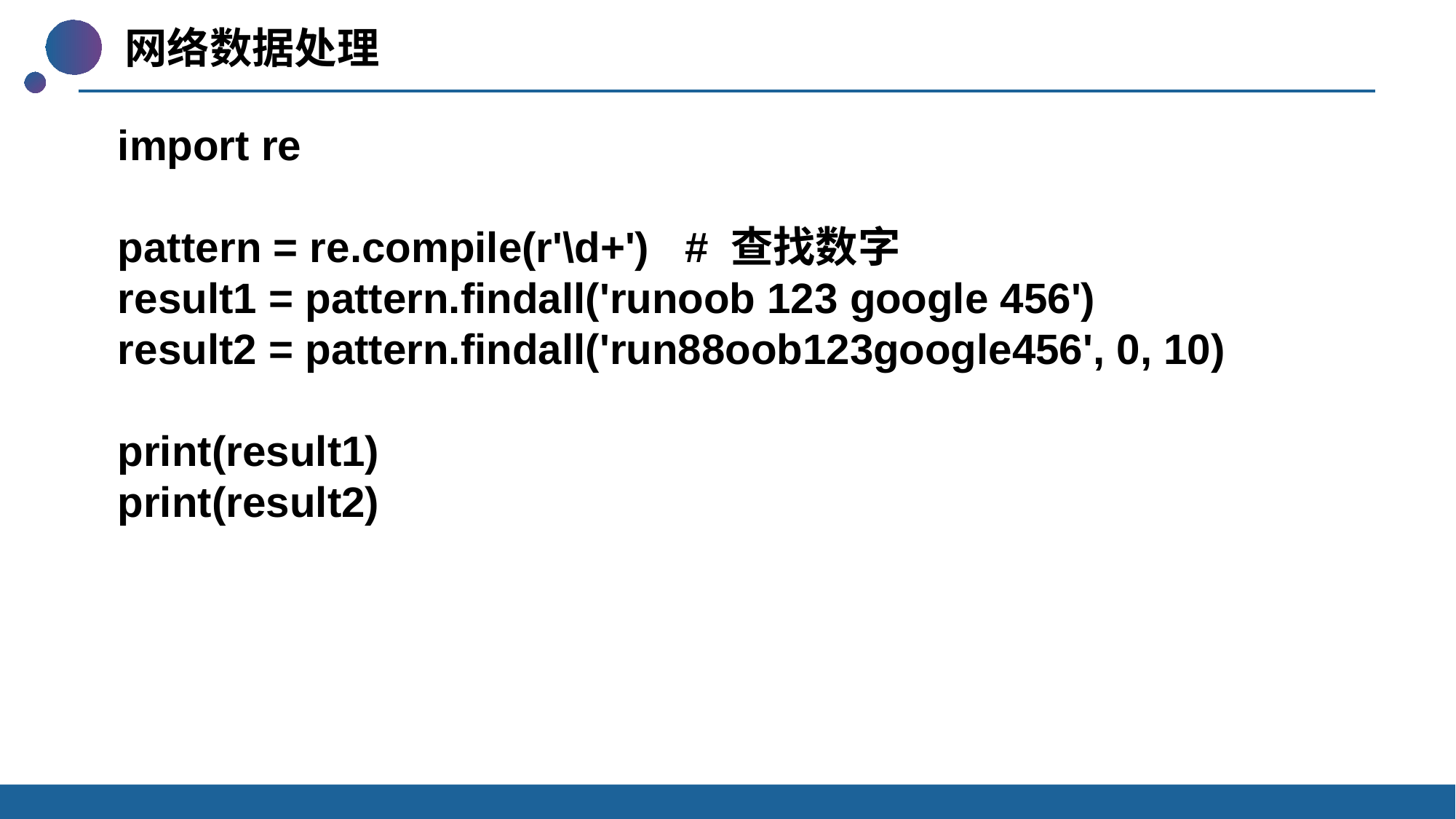

网络数据处理

import re

pattern = re.compile(r'\d+')   # 查找数字
result1 = pattern.findall('runoob 123 google 456')
result2 = pattern.findall('run88oob123google456', 0, 10)

print(result1)
print(result2)